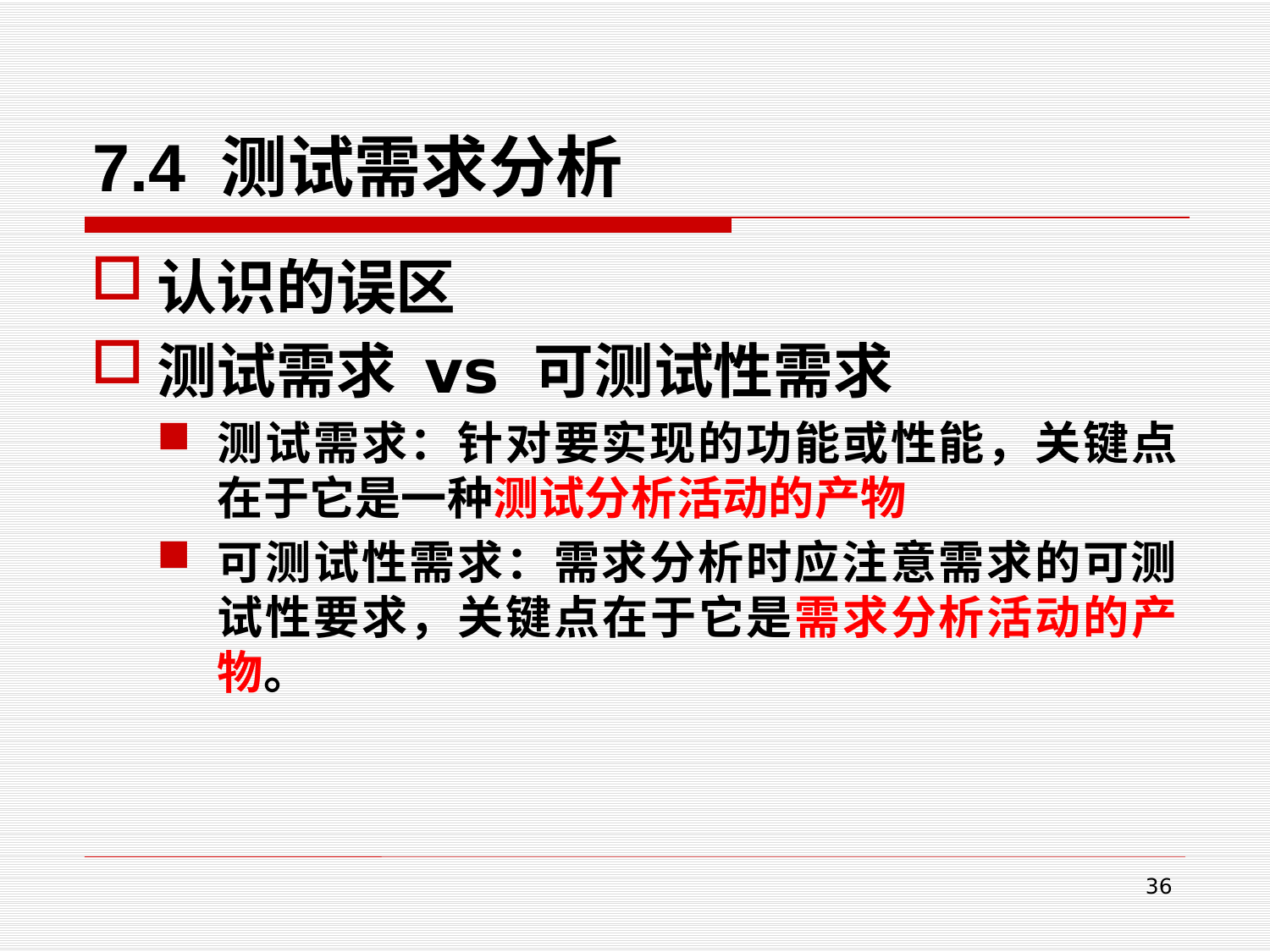

# 7.4 测试需求分析
认识的误区
测试需求 vs 可测试性需求
测试需求：针对要实现的功能或性能，关键点在于它是一种测试分析活动的产物
可测试性需求：需求分析时应注意需求的可测试性要求，关键点在于它是需求分析活动的产物。
36